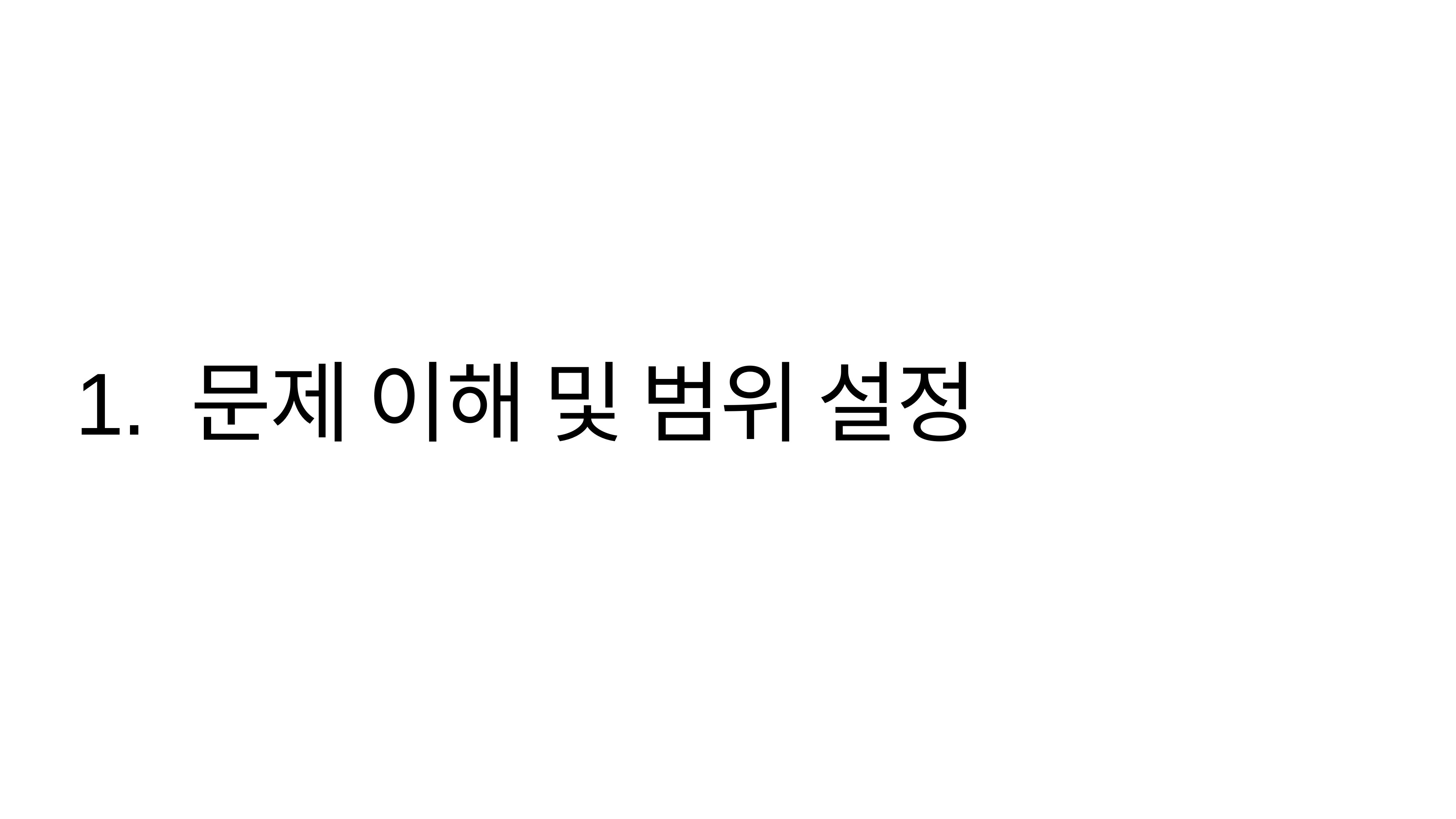

# 1. 문제 이해 및 범위 설정